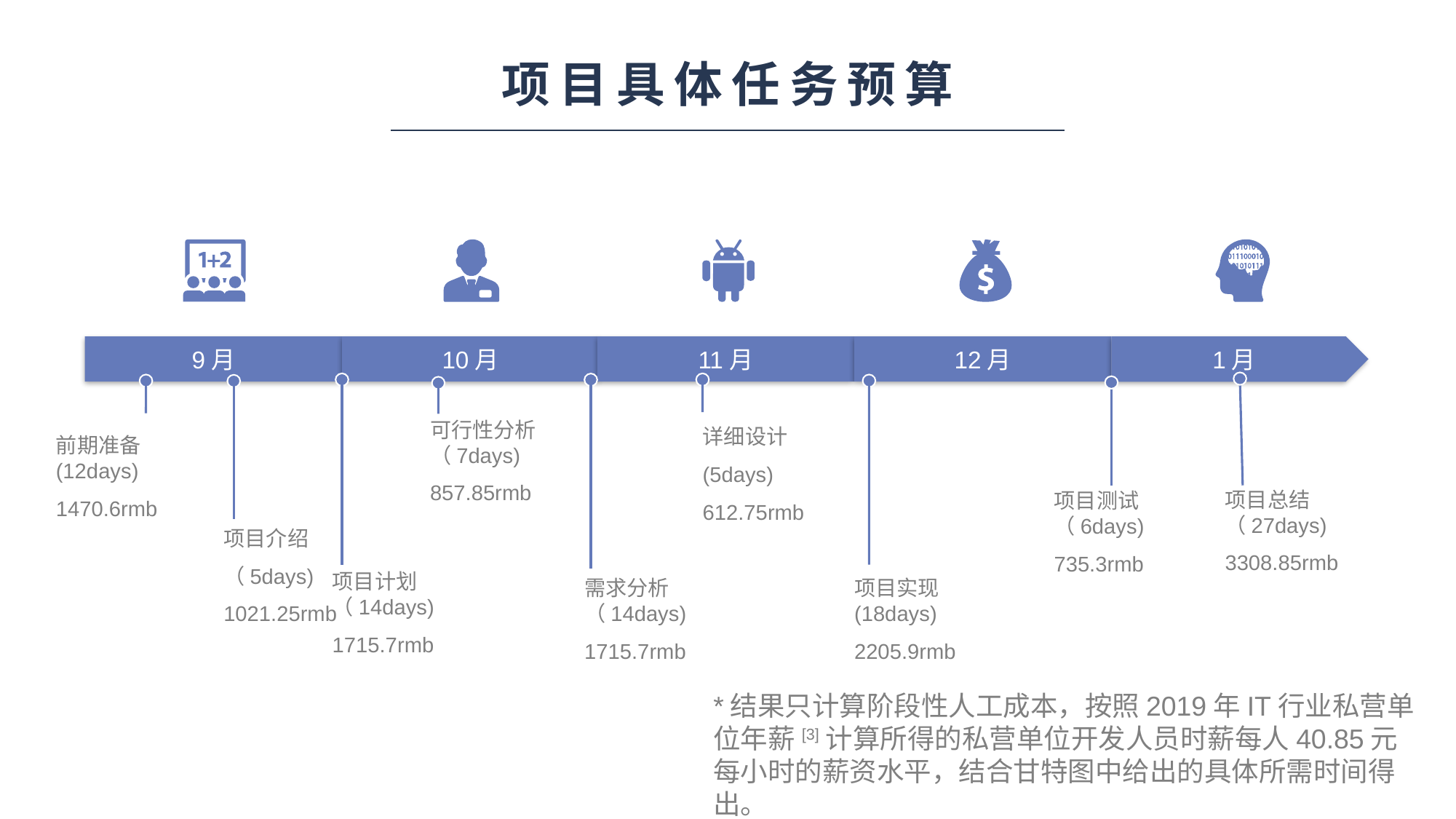

项目具体任务预算

9月
10月
11月
12月
1月

可行性分析（7days)
857.85rmb
详细设计
(5days)
612.75rmb
前期准备(12days)
1470.6rmb
项目总结（27days)
3308.85rmb
项目测试（6days)
735.3rmb
项目计划（14days)
1715.7rmb
需求分析（14days)
1715.7rmb

项目介绍
（5days)
1021.25rmb
项目实现(18days)
2205.9rmb
*结果只计算阶段性人工成本，按照2019年IT行业私营单位年薪[3]计算所得的私营单位开发人员时薪每人40.85元每小时的薪资水平，结合甘特图中给出的具体所需时间得出。